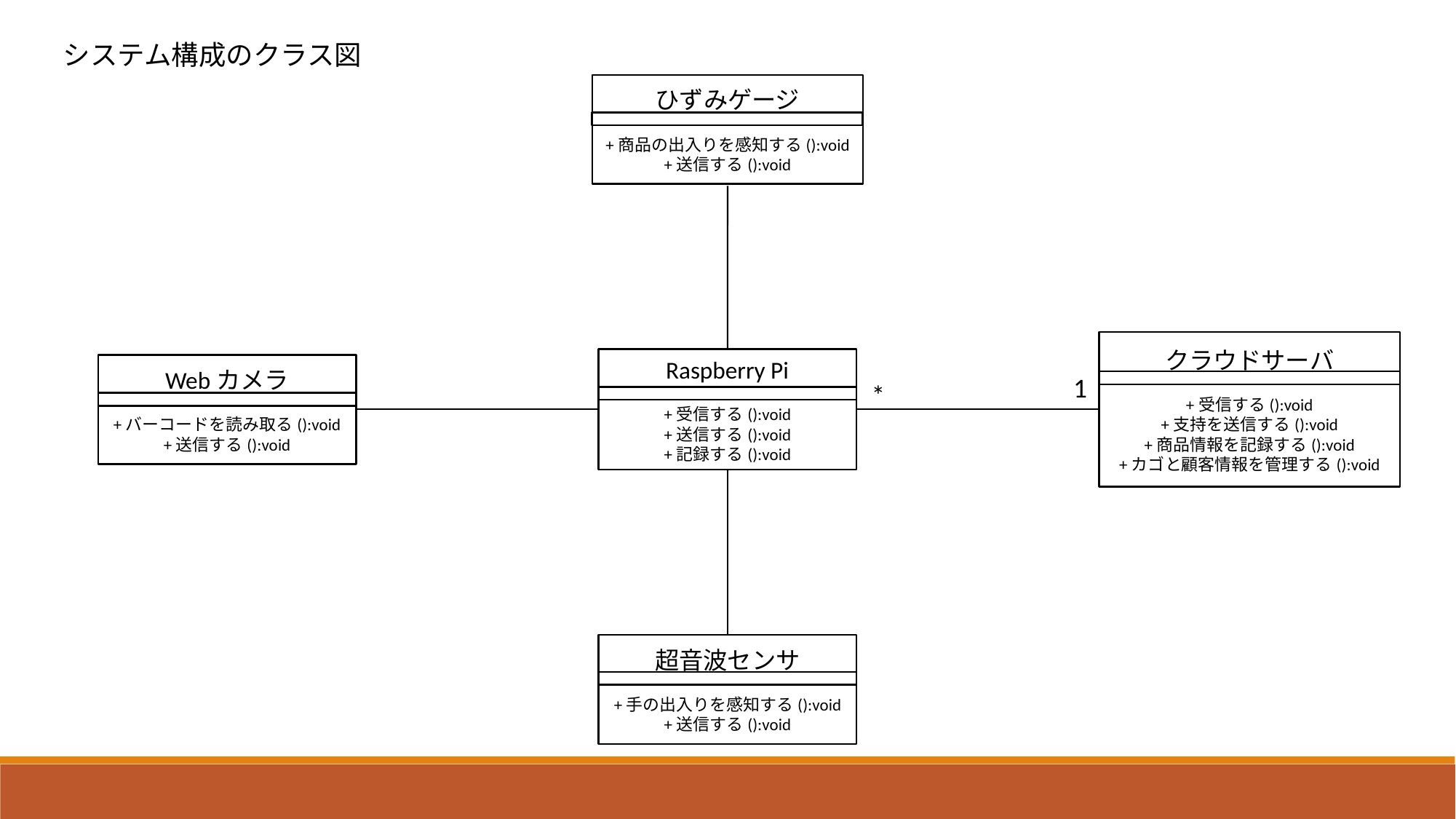

システム構成のクラス図
ひずみゲージ

+商品の出入りを感知する():void
+送信する():void

クラウドサーバ

+受信する():void
+支持を送信する():void
+商品情報を記録する():void
+カゴと顧客情報を管理する():void
Raspberry Pi

+受信する():void
+送信する():void
+記録する():void
Webカメラ

+バーコードを読み取る():void
+送信する():void
1

*

超音波センサ

+手の出入りを感知する():void
+送信する():void